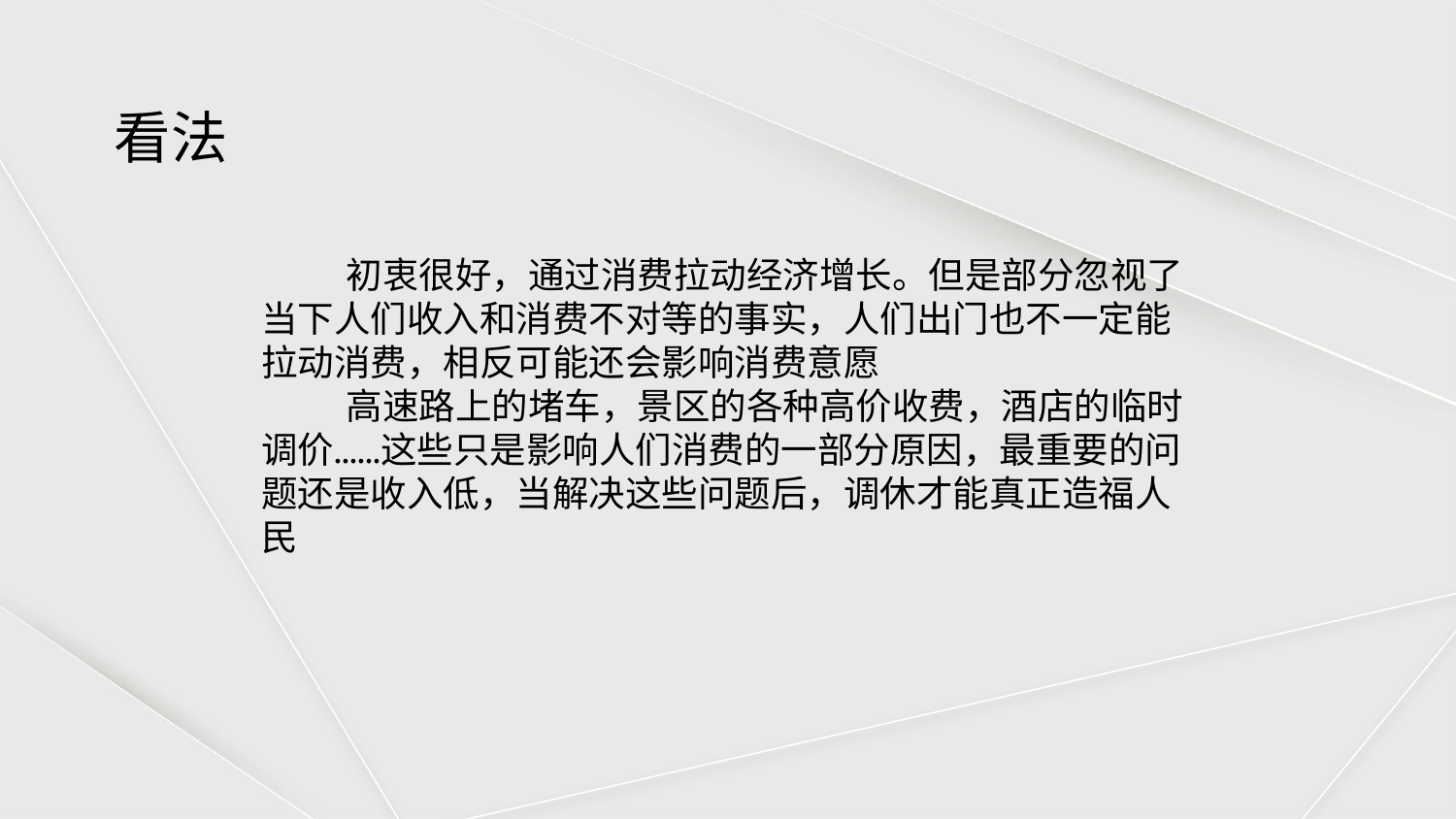

看法
         初衷很好，通过消费拉动经济增长。但是部分忽视了当下人们收入和消费不对等的事实，人们出门也不一定能拉动消费，相反可能还会影响消费意愿
         高速路上的堵车，景区的各种高价收费，酒店的临时调价……这些只是影响人们消费的一部分原因，最重要的问题还是收入低，当解决这些问题后，调休才能真正造福人民